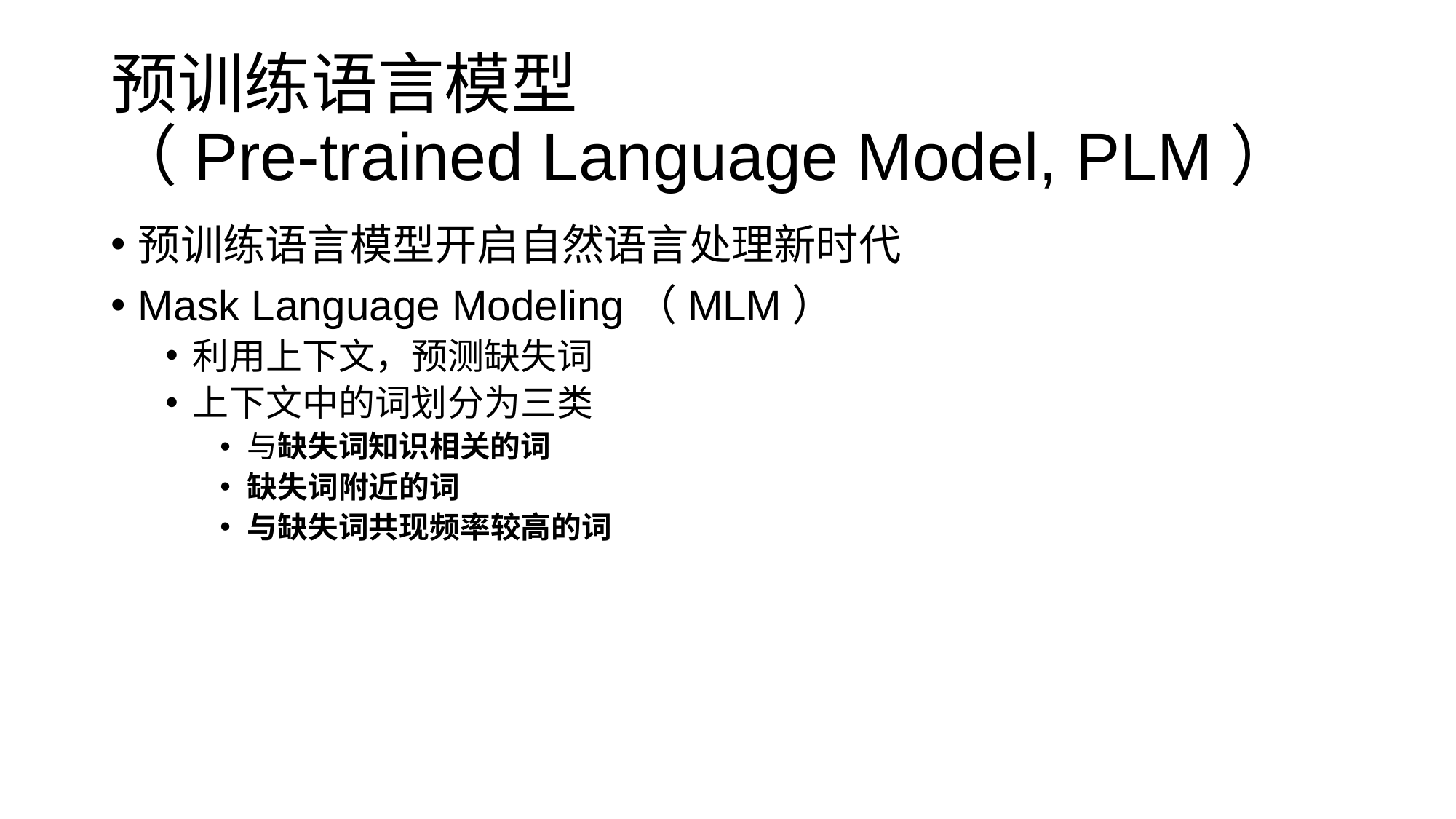

# 预训练语言模型 （Pre-trained Language Model, PLM）
预训练语言模型开启自然语言处理新时代
Mask Language Modeling（MLM）
利用上下文，预测缺失词
上下文中的词划分为三类
与缺失词知识相关的词
缺失词附近的词
与缺失词共现频率较高的词